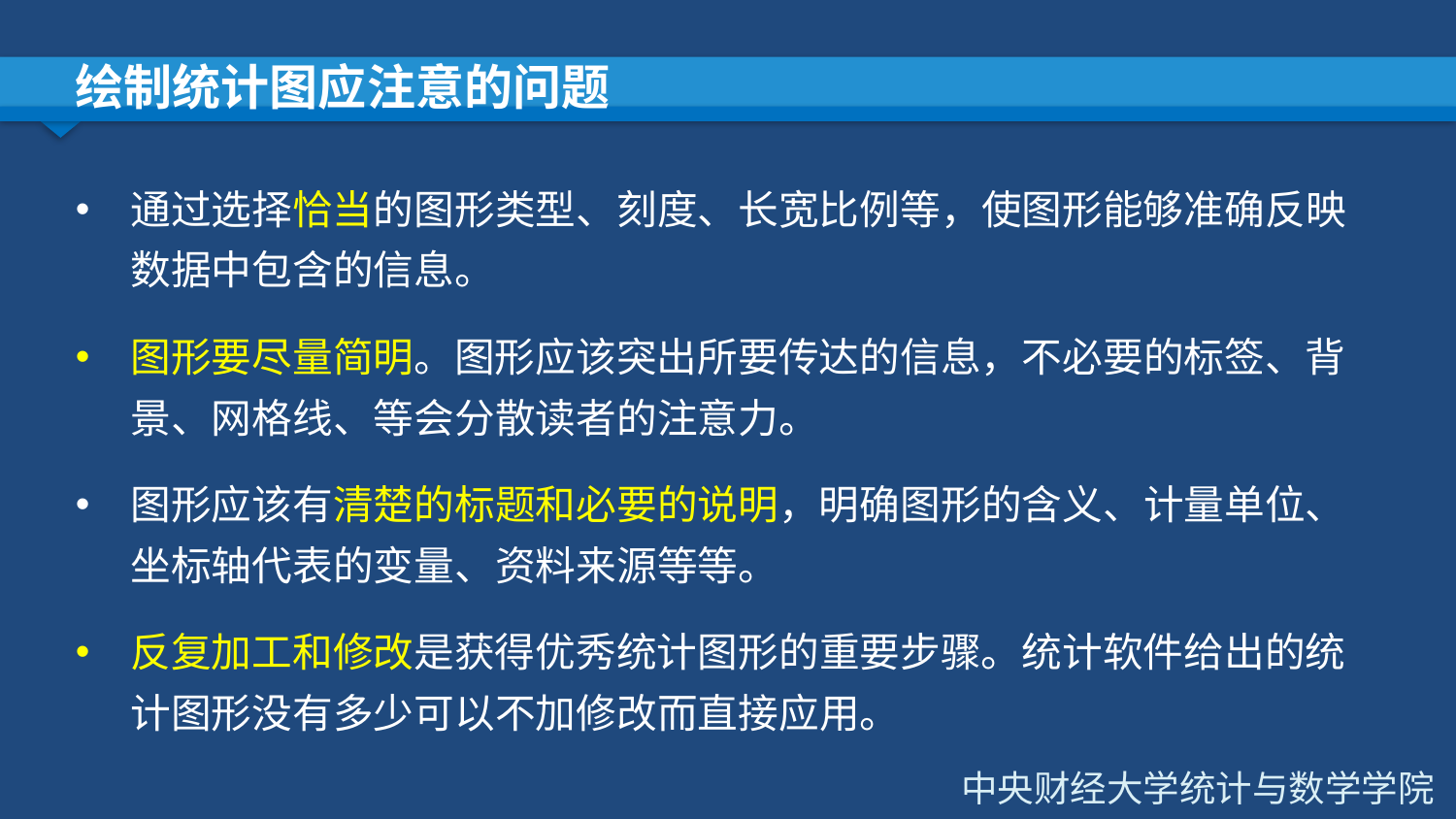

# 绘制统计图应注意的问题
通过选择恰当的图形类型、刻度、长宽比例等，使图形能够准确反映数据中包含的信息。
图形要尽量简明。图形应该突出所要传达的信息，不必要的标签、背景、网格线、等会分散读者的注意力。
图形应该有清楚的标题和必要的说明，明确图形的含义、计量单位、坐标轴代表的变量、资料来源等等。
反复加工和修改是获得优秀统计图形的重要步骤。统计软件给出的统计图形没有多少可以不加修改而直接应用。